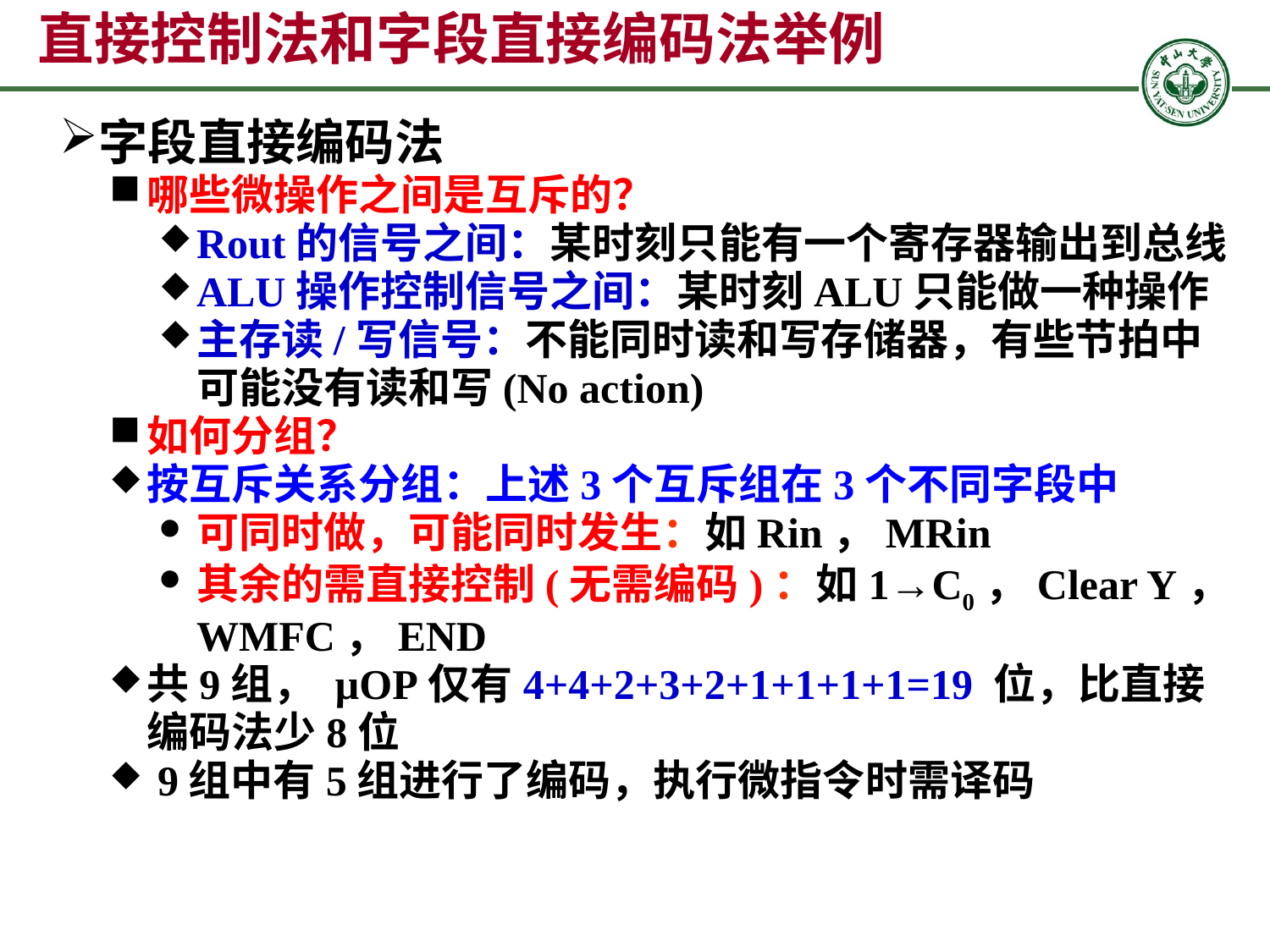

# 直接控制法和字段直接编码法举例
字段直接编码法
哪些微操作之间是互斥的？
Rout的信号之间：某时刻只能有一个寄存器输出到总线
ALU操作控制信号之间：某时刻ALU只能做一种操作
主存读/写信号：不能同时读和写存储器，有些节拍中可能没有读和写(No action)
如何分组？
按互斥关系分组：上述3个互斥组在3个不同字段中
可同时做，可能同时发生：如Rin，MRin
其余的需直接控制(无需编码)：如1→C0，Clear Y， WMFC，END
共9组， µOP仅有4+4+2+3+2+1+1+1+1=19 位，比直接编码法少8位
 9组中有5组进行了编码，执行微指令时需译码